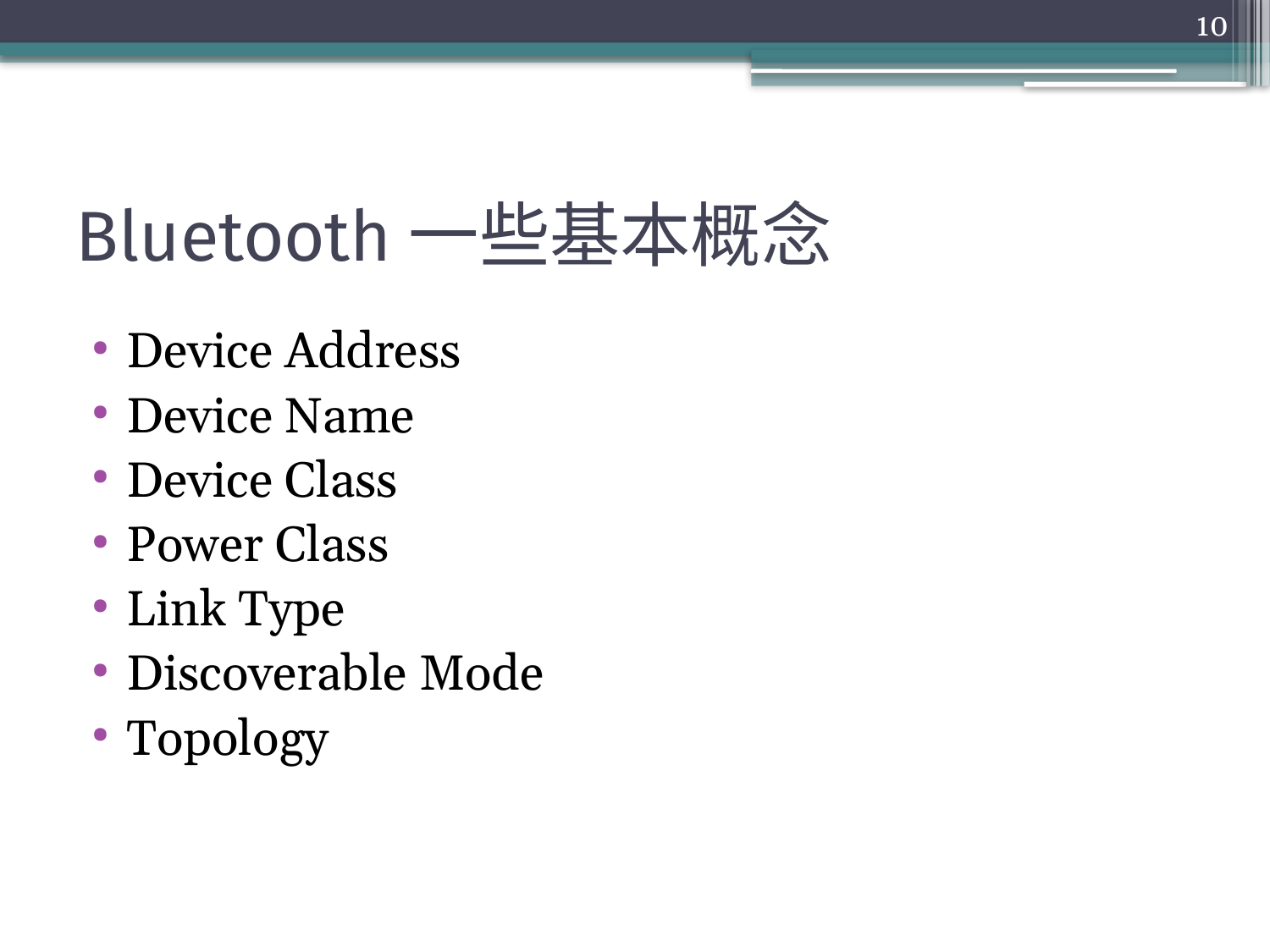

10
# Bluetooth一些基本概念
Device Address
Device Name
Device Class
Power Class
Link Type
Discoverable Mode
Topology